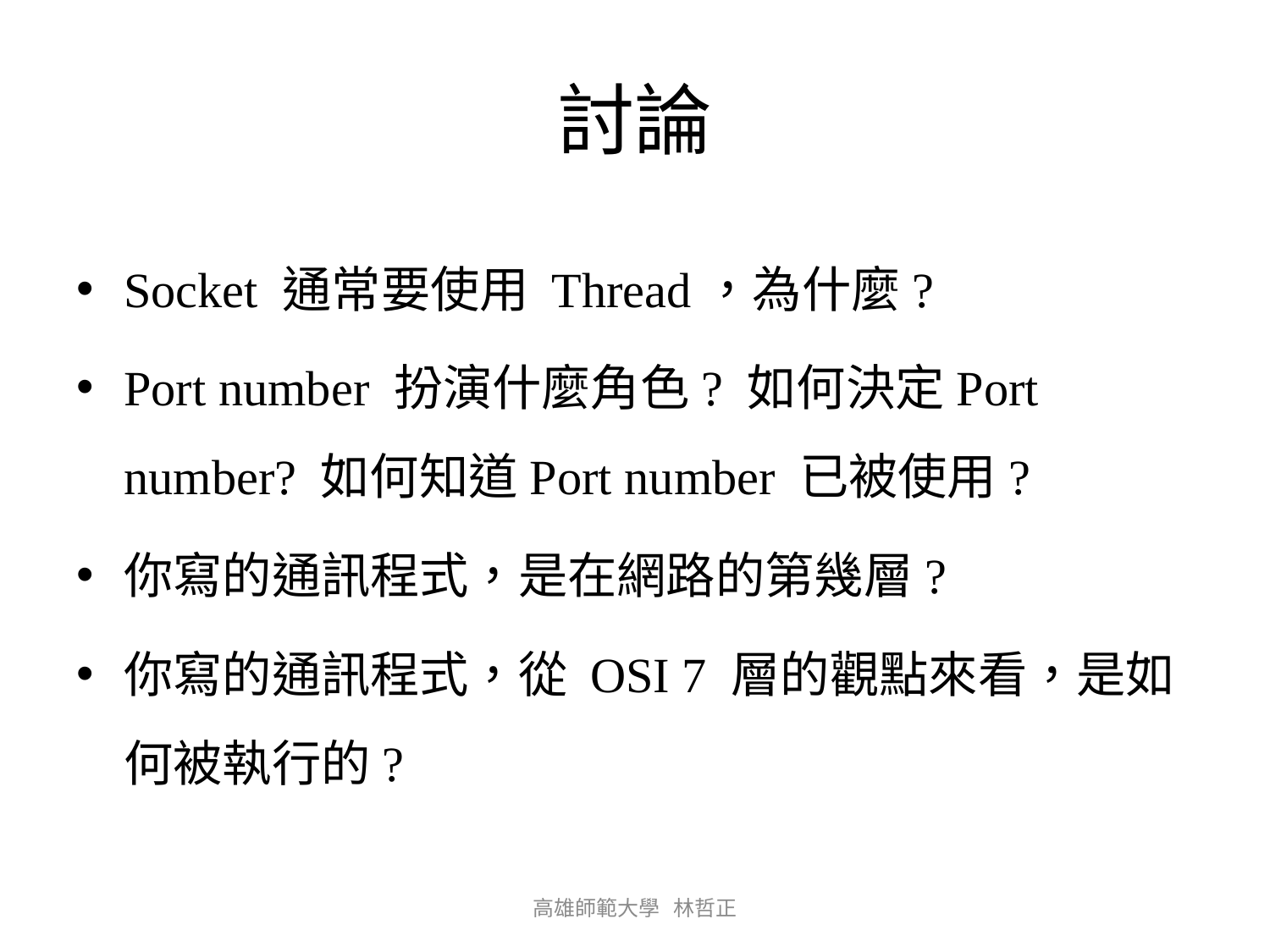

# 討論
Socket 通常要使用 Thread，為什麼?
Port number 扮演什麼角色? 如何決定Port number? 如何知道Port number 已被使用?
你寫的通訊程式，是在網路的第幾層?
你寫的通訊程式，從 OSI 7 層的觀點來看，是如何被執行的?

高雄師範大學  林哲正